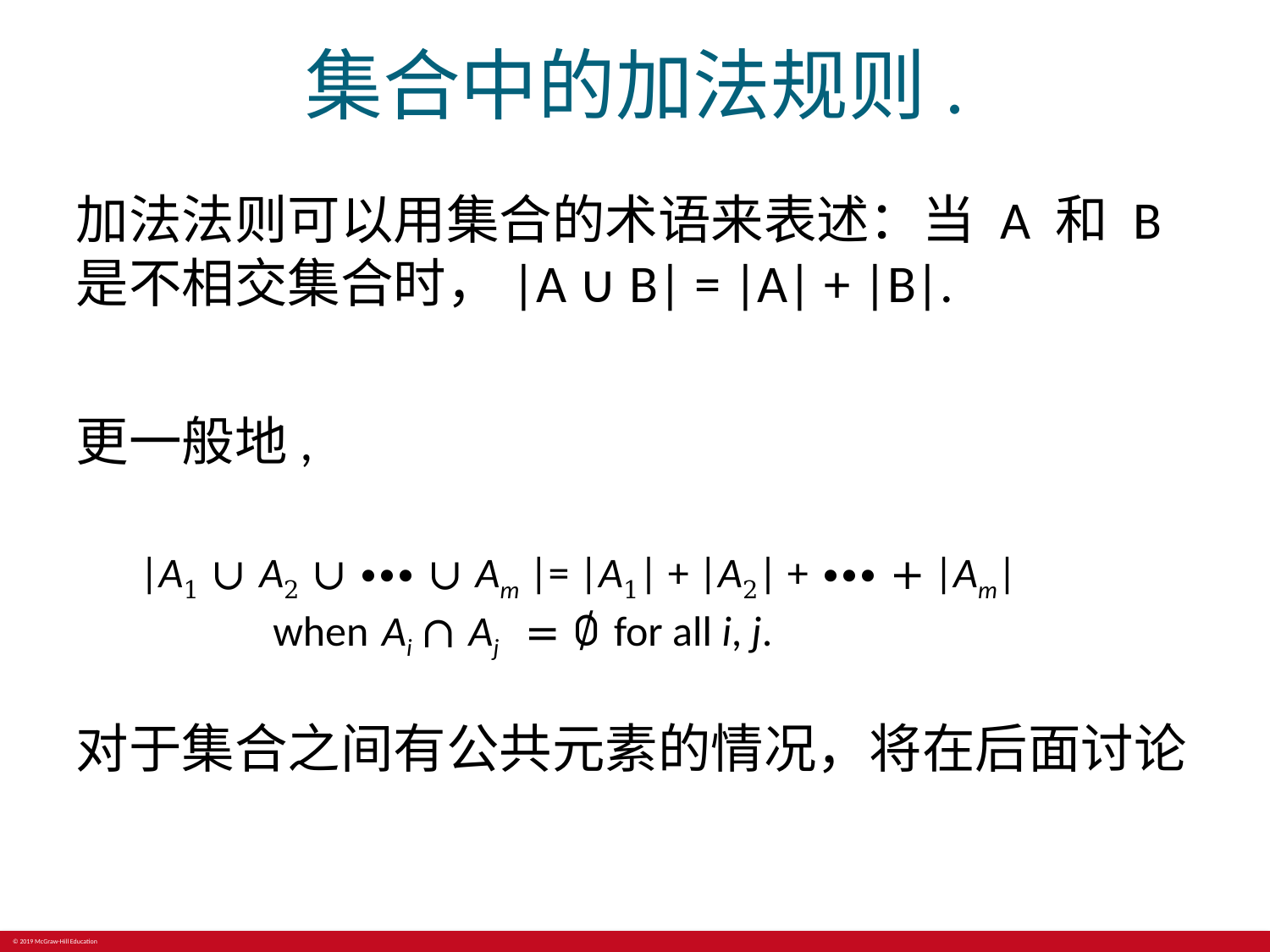

# 集合中的加法规则.
加法法则可以用集合的术语来表述：当 A 和 B 是不相交集合时，|A ∪ B| = |A| + |B|.
更一般地,
|A1 ∪ A2 ∪ ∙∙∙ ∪ Am |= |A1| + |A2| + ∙∙∙ + |Am|
              when Ai ∩ Aj  = ∅ for all i, j.

对于集合之间有公共元素的情况，将在后面讨论